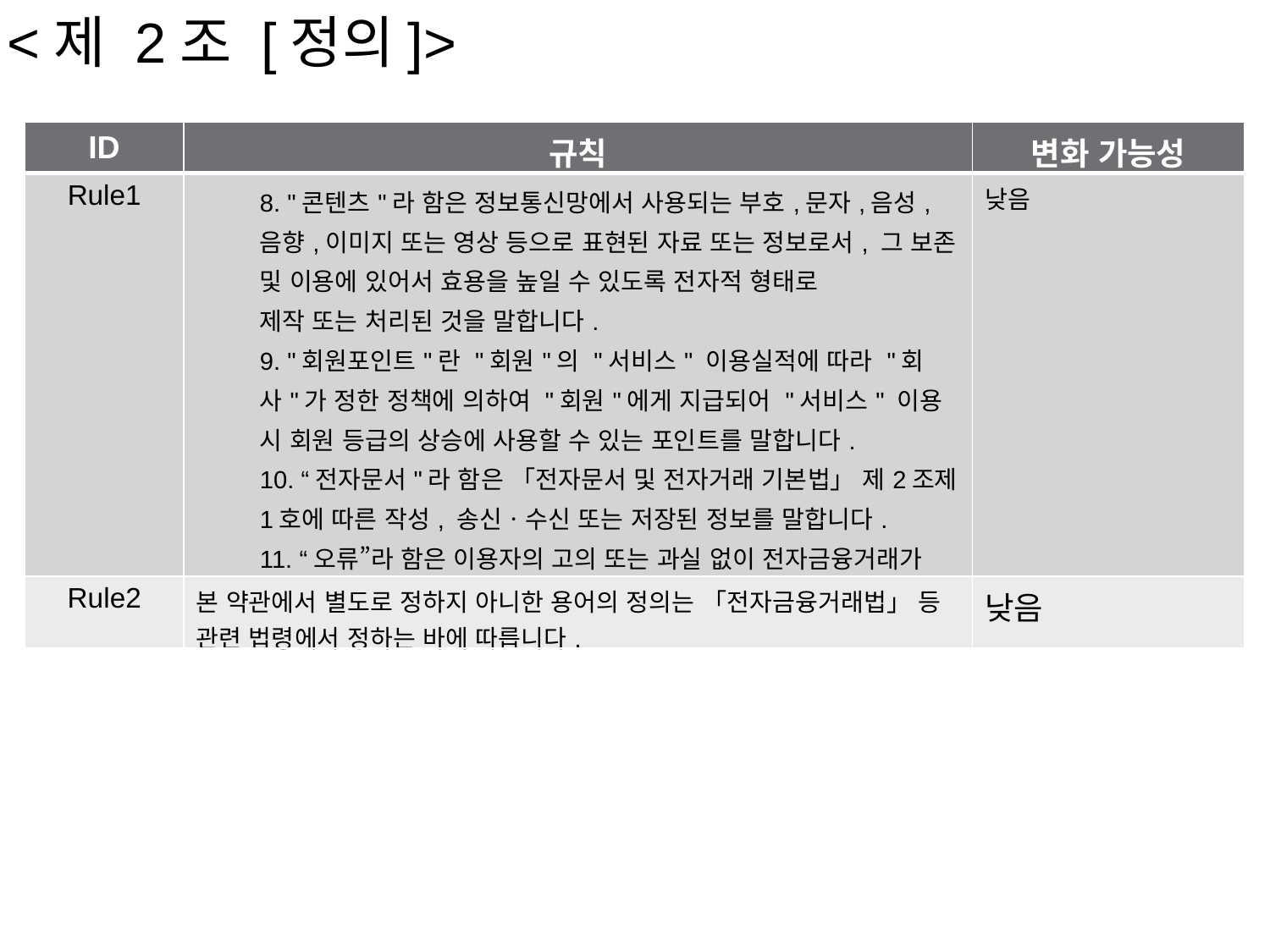

<제 2조 [정의]>
| ID | 규칙 | 변화 가능성 |
| --- | --- | --- |
| Rule1 | 8. "콘텐츠"라 함은 정보통신망에서 사용되는 부호,문자,음성,음향,이미지 또는 영상 등으로 표현된 자료 또는 정보로서, 그 보존 및 이용에 있어서 효용을 높일 수 있도록 전자적 형태로 제작 또는 처리된 것을 말합니다. 9. "회원포인트"란 "회원"의 "서비스" 이용실적에 따라 "회사"가 정한 정책에 의하여 "회원"에게 지급되어 "서비스" 이용 시 회원 등급의 상승에 사용할 수 있는 포인트를 말합니다. 10. “전자문서"라 함은 「전자문서 및 전자거래 기본법」 제2조제1호에 따른 작성, 송신ㆍ수신 또는 저장된 정보를 말합니다. 11. “오류”라 함은 이용자의 고의 또는 과실 없이 전자금융거래가 전자금융거래계약 또는 이용자의 거래지시에 따라 이행되지 아니한 경우를 말합니다. | 낮음 |
| Rule2 | 본 약관에서 별도로 정하지 아니한 용어의 정의는 「전자금융거래법」 등 관련 법령에서 정하는 바에 따릅니다. | 낮음 |